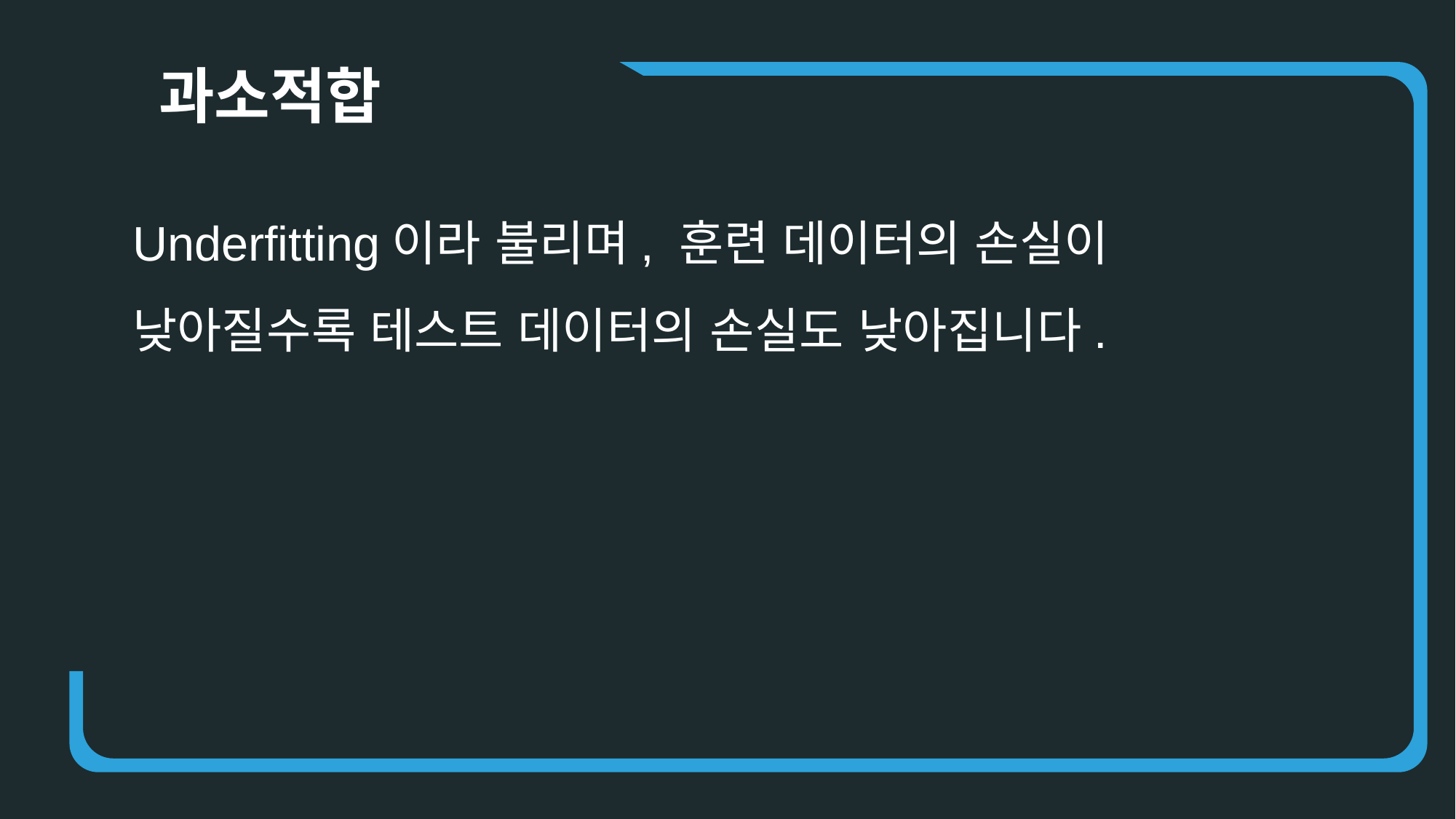

과소적합

Underfitting이라 불리며, 훈련 데이터의 손실이 낮아질수록 테스트 데이터의 손실도 낮아집니다.